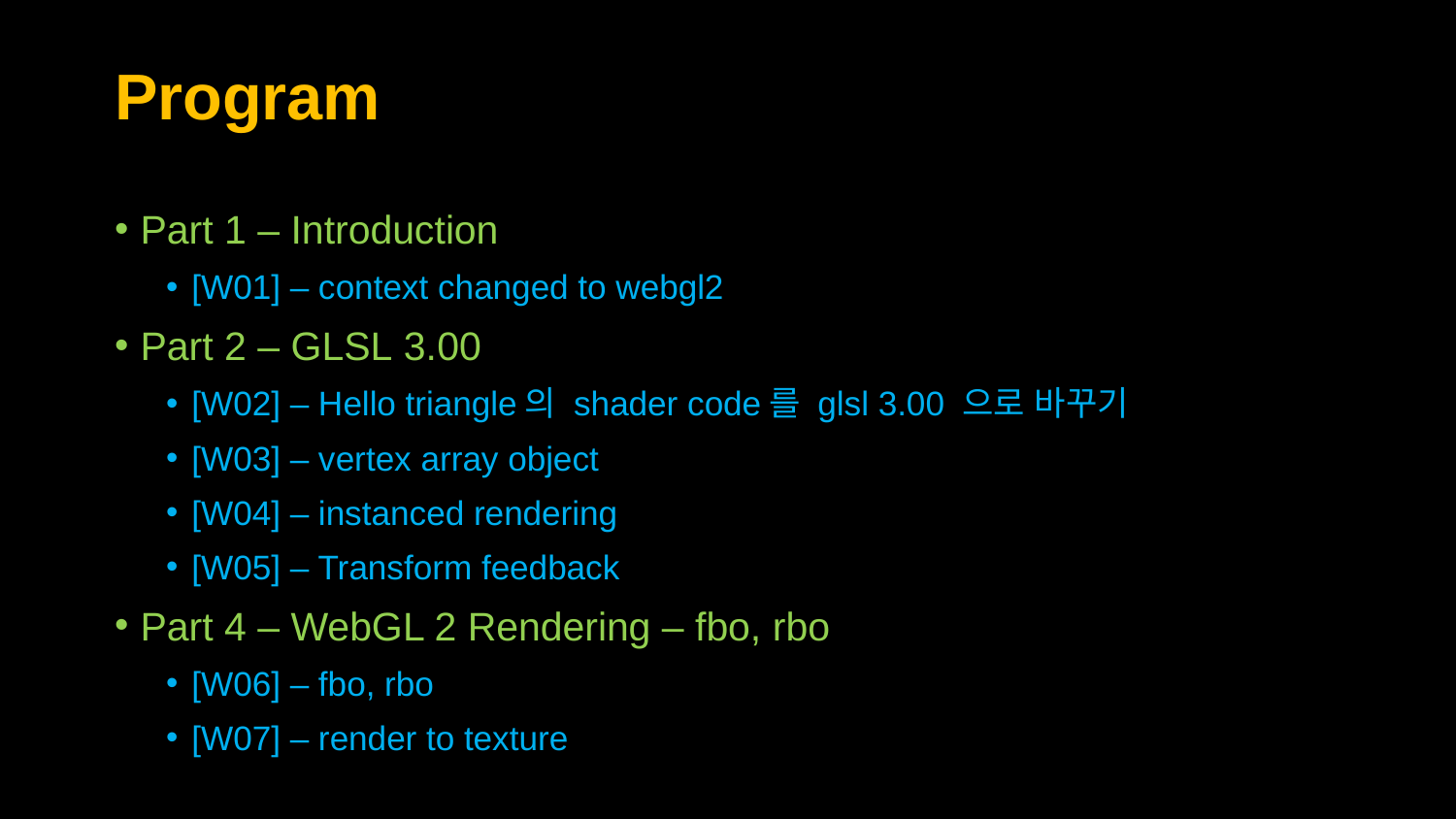

# Program
Part 1 – Introduction
[W01] – context changed to webgl2
Part 2 – GLSL 3.00
[W02] – Hello triangle의 shader code를 glsl 3.00 으로 바꾸기
[W03] – vertex array object
[W04] – instanced rendering
[W05] – Transform feedback
Part 4 – WebGL 2 Rendering – fbo, rbo
[W06] – fbo, rbo
[W07] – render to texture